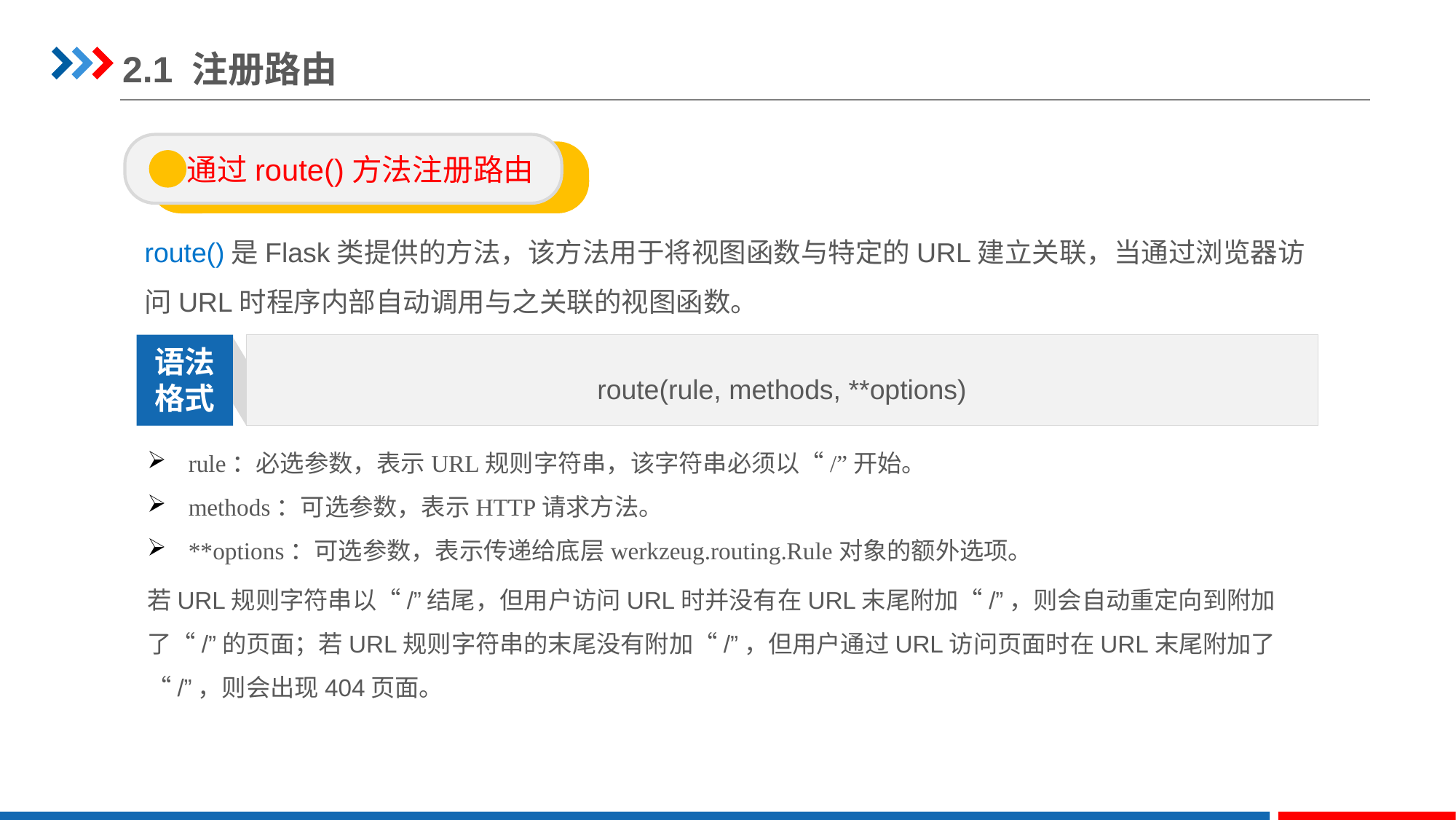

2.1 注册路由
    通过route()方法注册路由

route()是Flask类提供的方法，该方法用于将视图函数与特定的URL建立关联，当通过浏览器访问URL时程序内部自动调用与之关联的视图函数。

route(rule, methods, **options)

语法
格式
rule：必选参数，表示URL规则字符串，该字符串必须以“/”开始。
methods：可选参数，表示HTTP请求方法。
**options：可选参数，表示传递给底层werkzeug.routing.Rule对象的额外选项。
若URL规则字符串以“/”结尾，但用户访问URL时并没有在URL末尾附加“/”，则会自动重定向到附加了“/”的页面；若URL规则字符串的末尾没有附加“/”，但用户通过URL访问页面时在URL末尾附加了“/”，则会出现404页面。